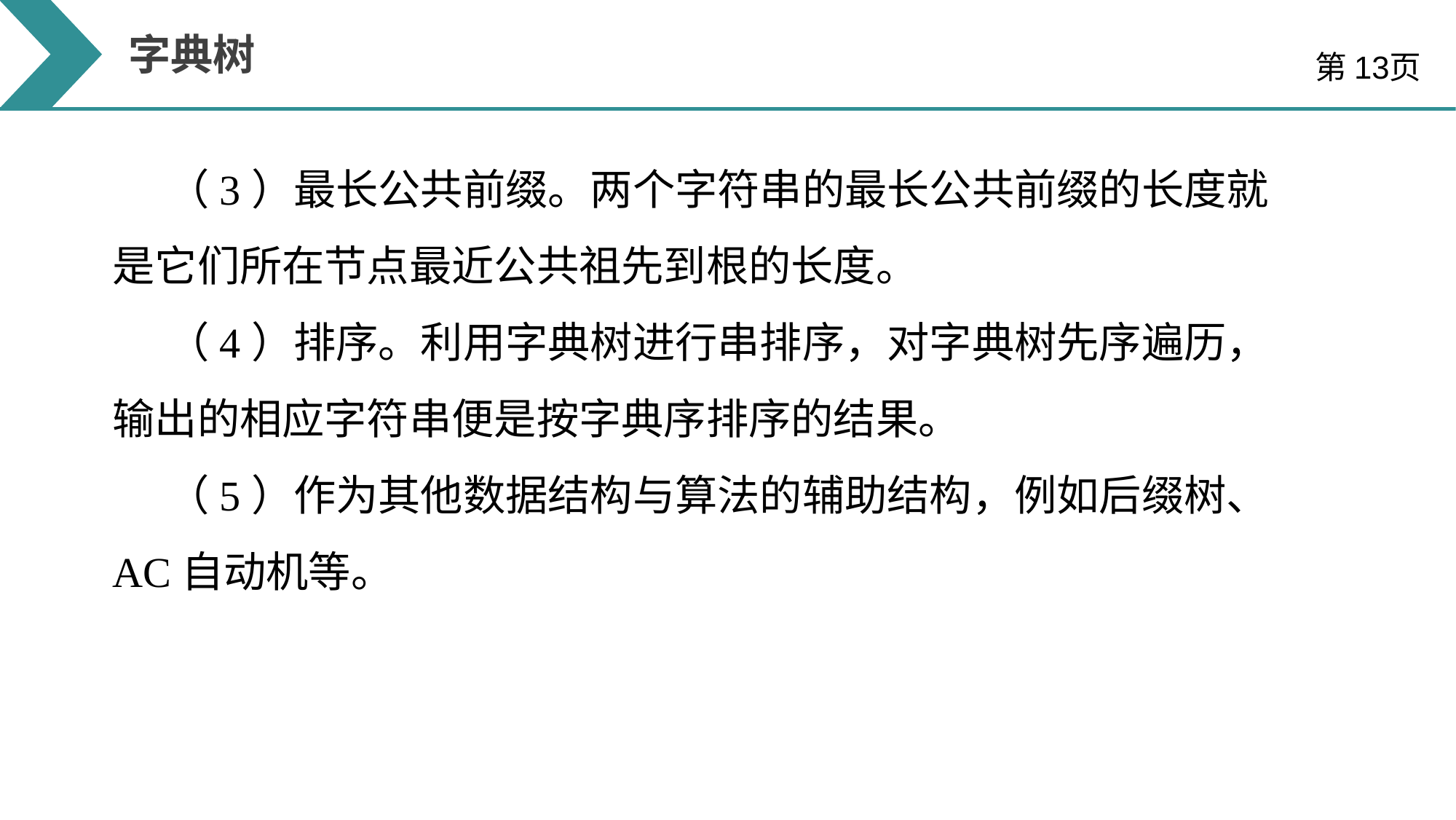

字典树
第13页
（3）最长公共前缀。两个字符串的最长公共前缀的长度就是它们所在节点最近公共祖先到根的长度。
（4）排序。利用字典树进行串排序，对字典树先序遍历，输出的相应字符串便是按字典序排序的结果。
（5）作为其他数据结构与算法的辅助结构，例如后缀树、AC自动机等。